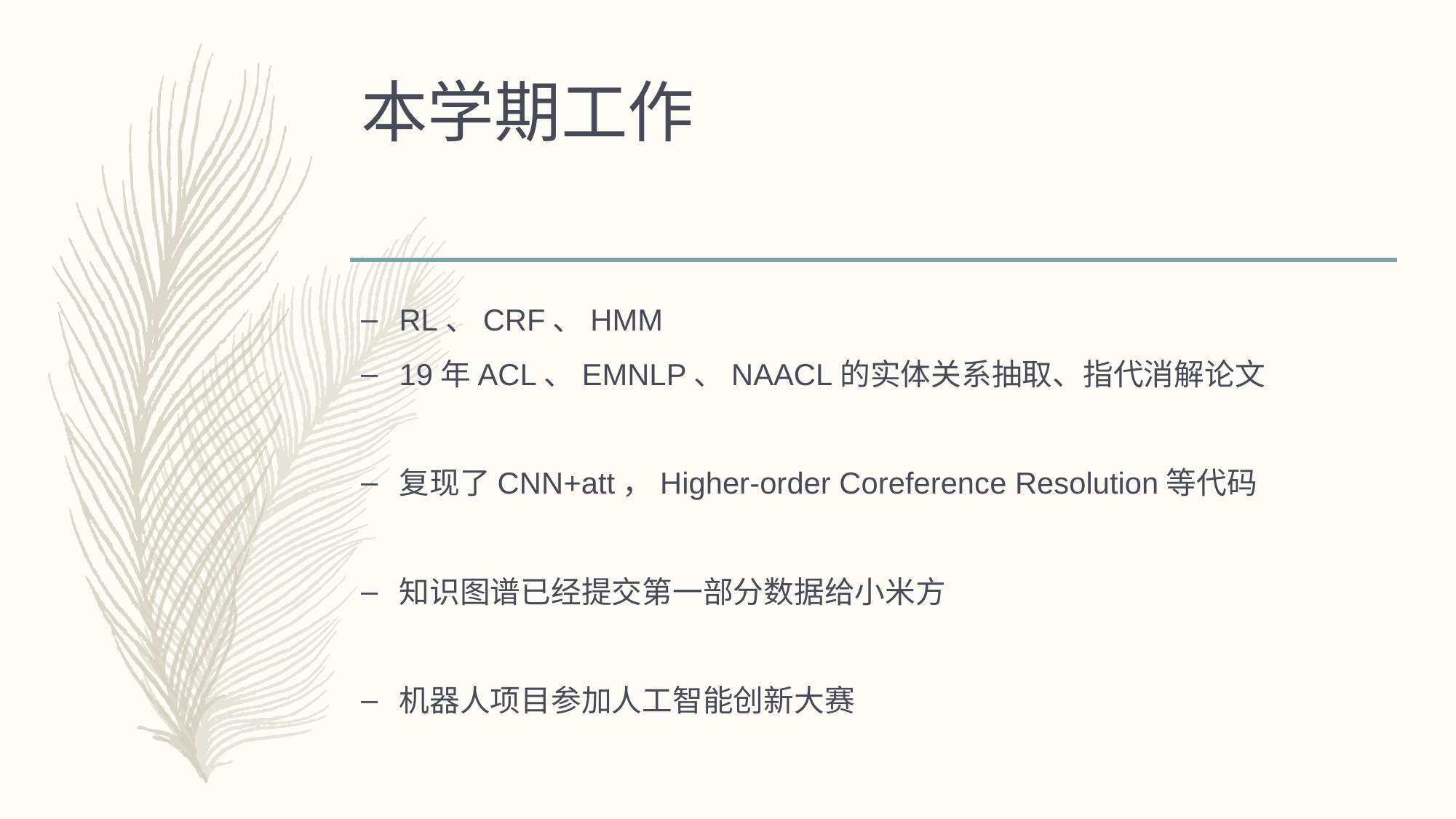

# 本学期工作
RL、CRF、HMM
19年ACL、EMNLP、NAACL的实体关系抽取、指代消解论文

复现了CNN+att，Higher-order Coreference Resolution等代码

知识图谱已经提交第一部分数据给小米方

机器人项目参加人工智能创新大赛